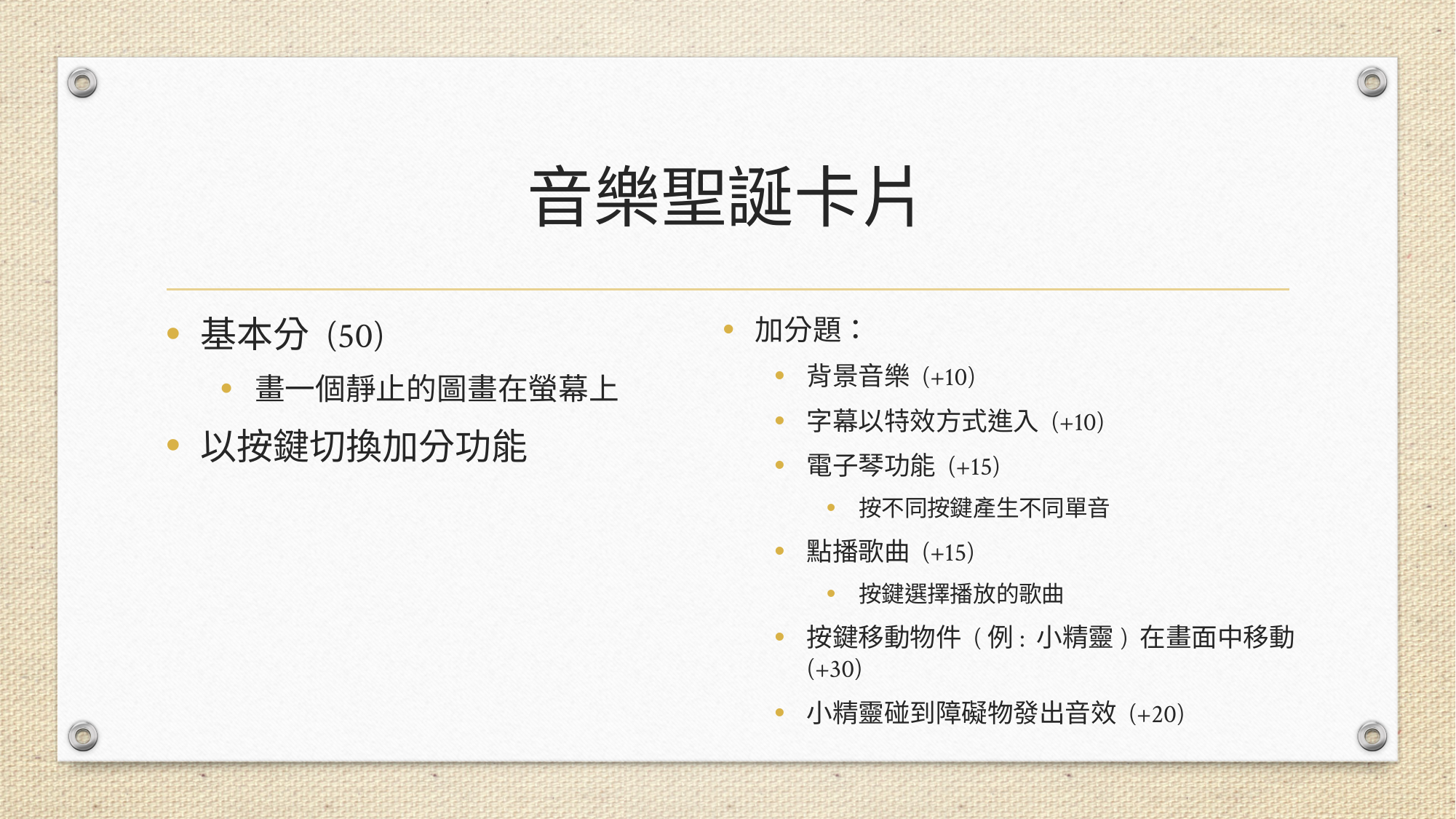

# 音樂聖誕卡片
加分題：
背景音樂 (+10)
字幕以特效方式進入 (+10)
電子琴功能 (+15)
按不同按鍵產生不同單音
點播歌曲 (+15)
按鍵選擇播放的歌曲
按鍵移動物件 (例: 小精靈) 在畫面中移動 (+30)
小精靈碰到障礙物發出音效 (+20)

基本分 (50)
畫一個靜止的圖畫在螢幕上
以按鍵切換加分功能